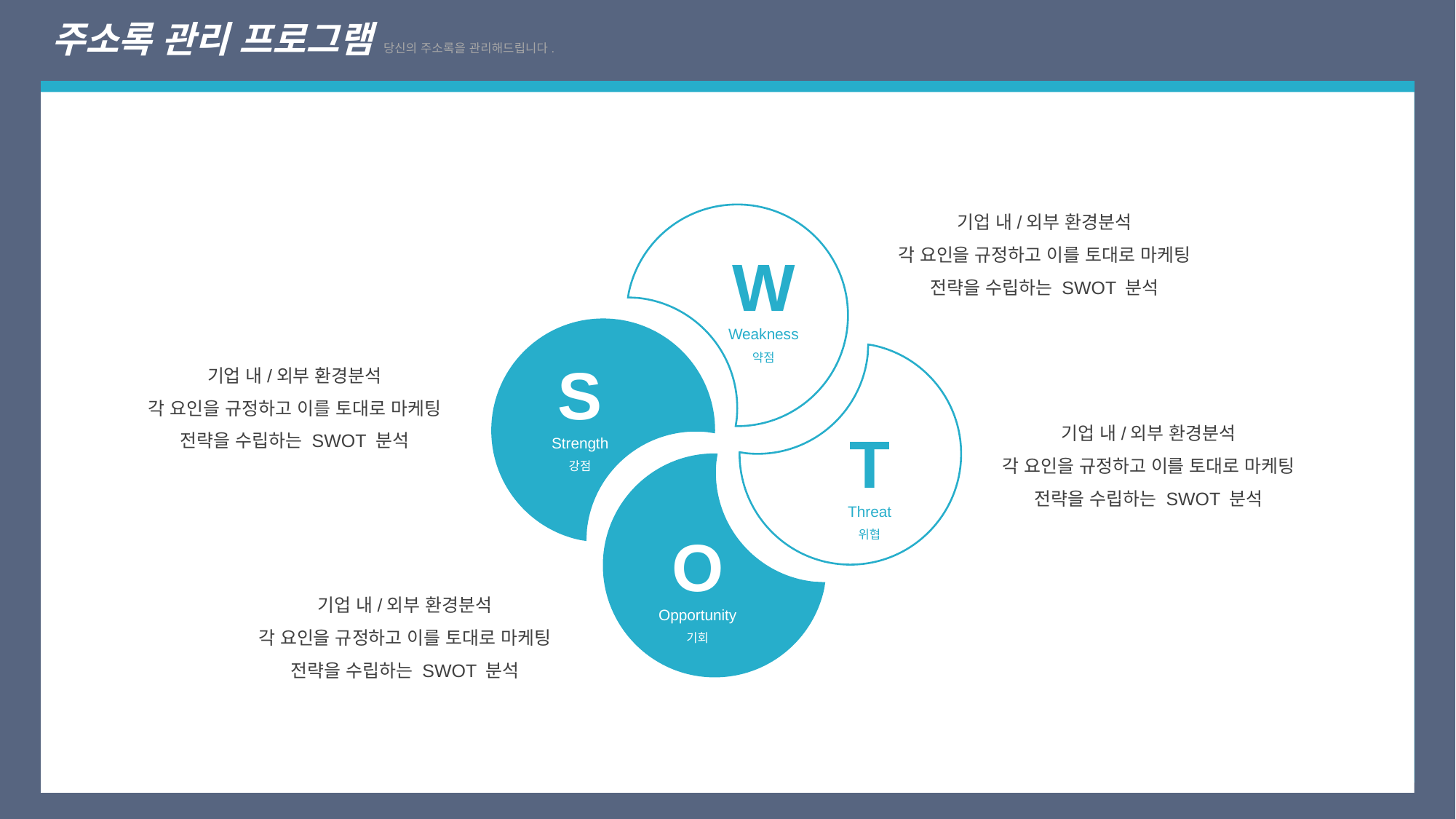

주소록 관리 프로그램 당신의 주소록을 관리해드립니다.

기업 내/외부 환경분석
각 요인을 규정하고 이를 토대로 마케팅 전략을 수립하는 SWOT 분석

W
Weakness
약점

기업 내/외부 환경분석
각 요인을 규정하고 이를 토대로 마케팅 전략을 수립하는 SWOT 분석
S
Strength
강점
기업 내/외부 환경분석
각 요인을 규정하고 이를 토대로 마케팅 전략을 수립하는 SWOT 분석
T
Threat
위협

O
Opportunity
기회
기업 내/외부 환경분석
각 요인을 규정하고 이를 토대로 마케팅 전략을 수립하는 SWOT 분석